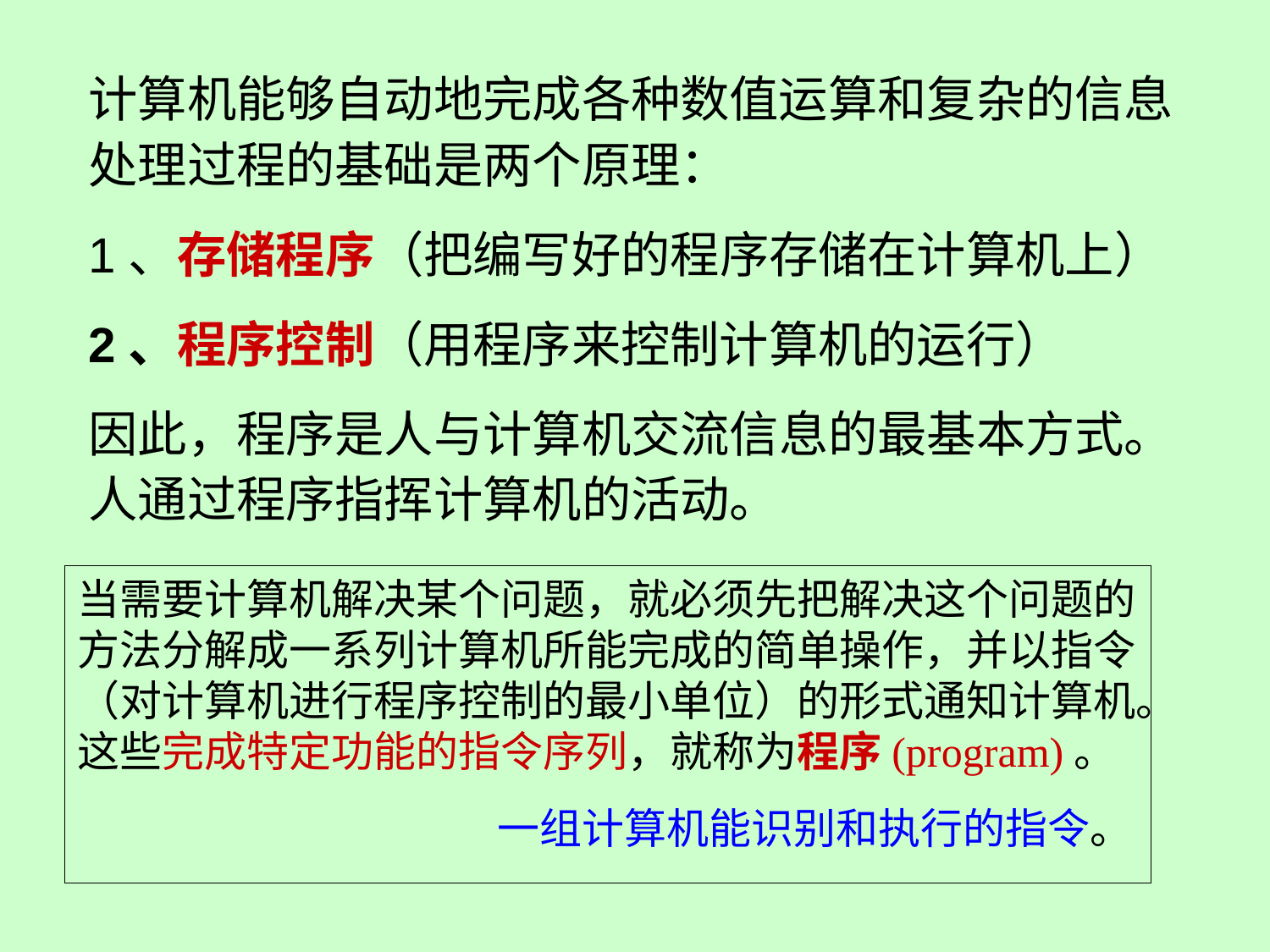

计算机能够自动地完成各种数值运算和复杂的信息处理过程的基础是两个原理：
1、存储程序（把编写好的程序存储在计算机上）
2、程序控制（用程序来控制计算机的运行）
因此，程序是人与计算机交流信息的最基本方式。人通过程序指挥计算机的活动。
当需要计算机解决某个问题，就必须先把解决这个问题的方法分解成一系列计算机所能完成的简单操作，并以指令（对计算机进行程序控制的最小单位）的形式通知计算机。这些完成特定功能的指令序列，就称为程序(program)。

一组计算机能识别和执行的指令。
11